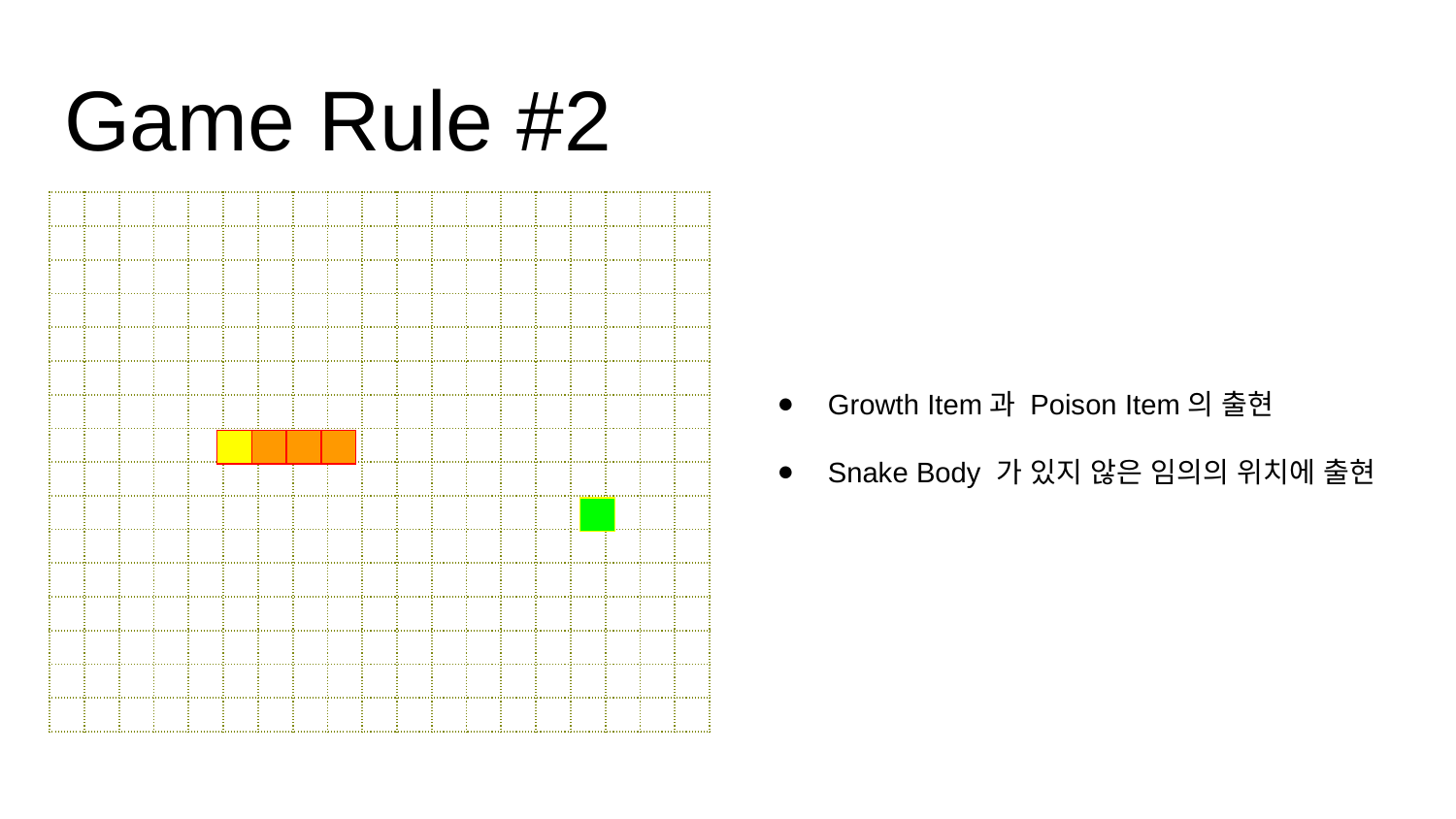

# Game Rule #2
|  |  |  |  |  |  |  |  |  |  |  |  |  |  |  |  |  |  |  |
| --- | --- | --- | --- | --- | --- | --- | --- | --- | --- | --- | --- | --- | --- | --- | --- | --- | --- | --- |
|  |  |  |  |  |  |  |  |  |  |  |  |  |  |  |  |  |  |  |
|  |  |  |  |  |  |  |  |  |  |  |  |  |  |  |  |  |  |  |
|  |  |  |  |  |  |  |  |  |  |  |  |  |  |  |  |  |  |  |
|  |  |  |  |  |  |  |  |  |  |  |  |  |  |  |  |  |  |  |
|  |  |  |  |  |  |  |  |  |  |  |  |  |  |  |  |  |  |  |
|  |  |  |  |  |  |  |  |  |  |  |  |  |  |  |  |  |  |  |
|  |  |  |  |  |  |  |  |  |  |  |  |  |  |  |  |  |  |  |
|  |  |  |  |  |  |  |  |  |  |  |  |  |  |  |  |  |  |  |
|  |  |  |  |  |  |  |  |  |  |  |  |  |  |  |  |  |  |  |
|  |  |  |  |  |  |  |  |  |  |  |  |  |  |  |  |  |  |  |
|  |  |  |  |  |  |  |  |  |  |  |  |  |  |  |  |  |  |  |
|  |  |  |  |  |  |  |  |  |  |  |  |  |  |  |  |  |  |  |
|  |  |  |  |  |  |  |  |  |  |  |  |  |  |  |  |  |  |  |
|  |  |  |  |  |  |  |  |  |  |  |  |  |  |  |  |  |  |  |
|  |  |  |  |  |  |  |  |  |  |  |  |  |  |  |  |  |  |  |
Growth Item과 Poison Item의 출현

Snake Body 가 있지 않은 임의의 위치에 출현

|  |  |  |  |
| --- | --- | --- | --- |
|  |
| --- |